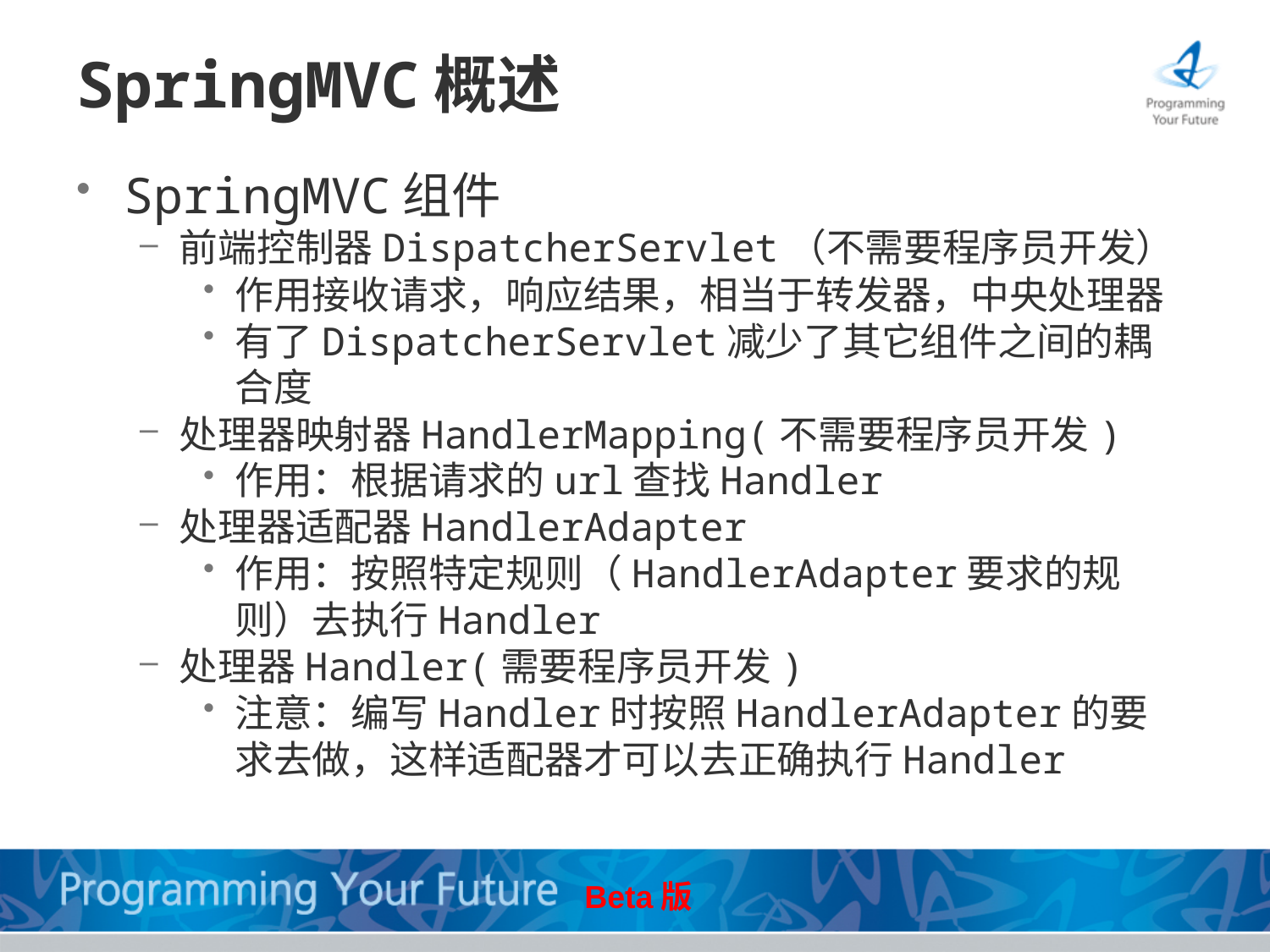

# SpringMVC概述
SpringMVC组件
前端控制器DispatcherServlet（不需要程序员开发）
作用接收请求，响应结果，相当于转发器，中央处理器
有了DispatcherServlet减少了其它组件之间的耦合度
处理器映射器HandlerMapping(不需要程序员开发)
作用：根据请求的url查找Handler
处理器适配器HandlerAdapter
作用：按照特定规则（HandlerAdapter要求的规则）去执行Handler
处理器Handler(需要程序员开发)
注意：编写Handler时按照HandlerAdapter的要求去做，这样适配器才可以去正确执行Handler